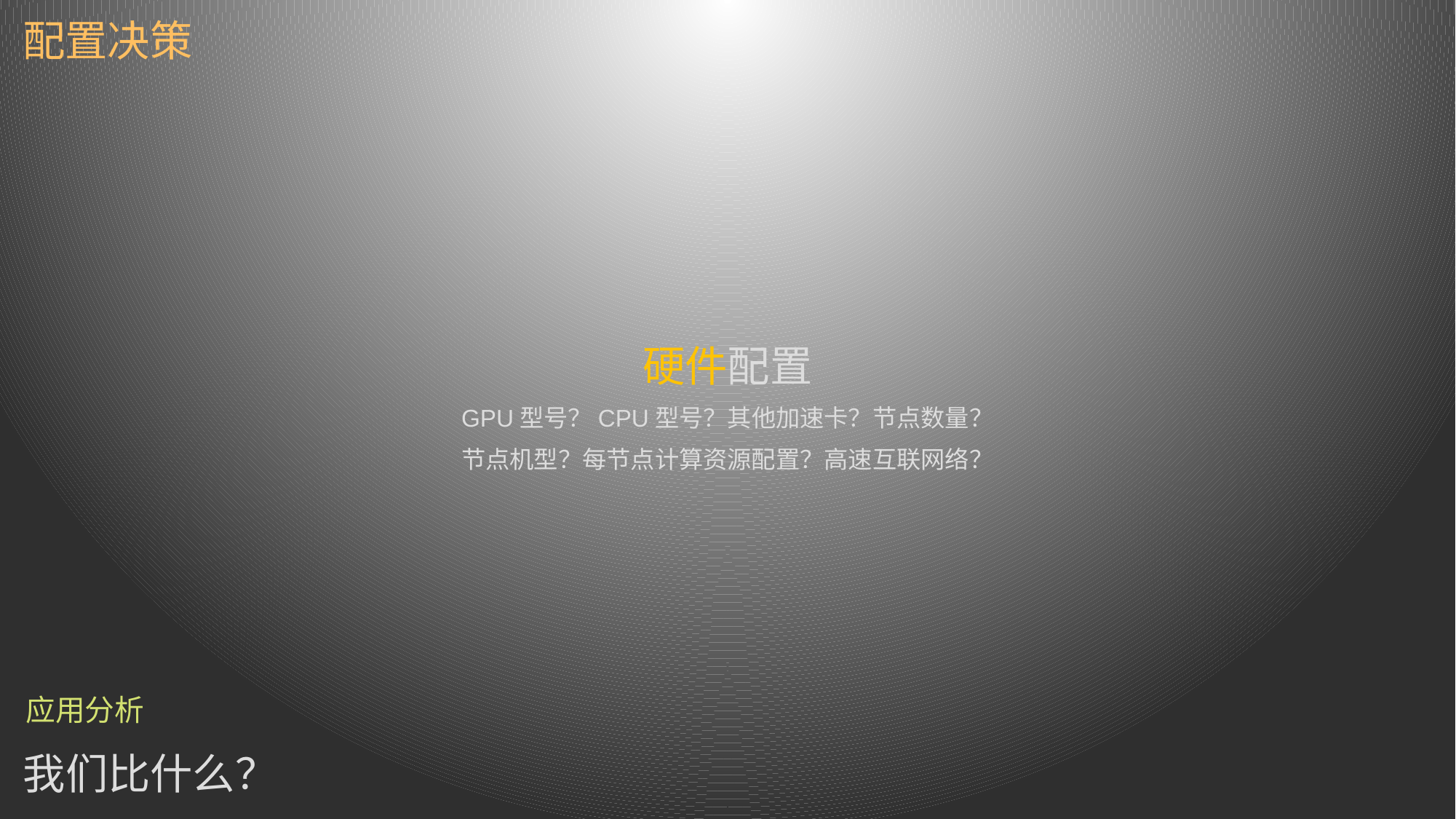

配置决策
硬件配置
GPU型号？CPU型号？其他加速卡？节点数量？
节点机型？每节点计算资源配置？高速互联网络？
应用分析
我们比什么？